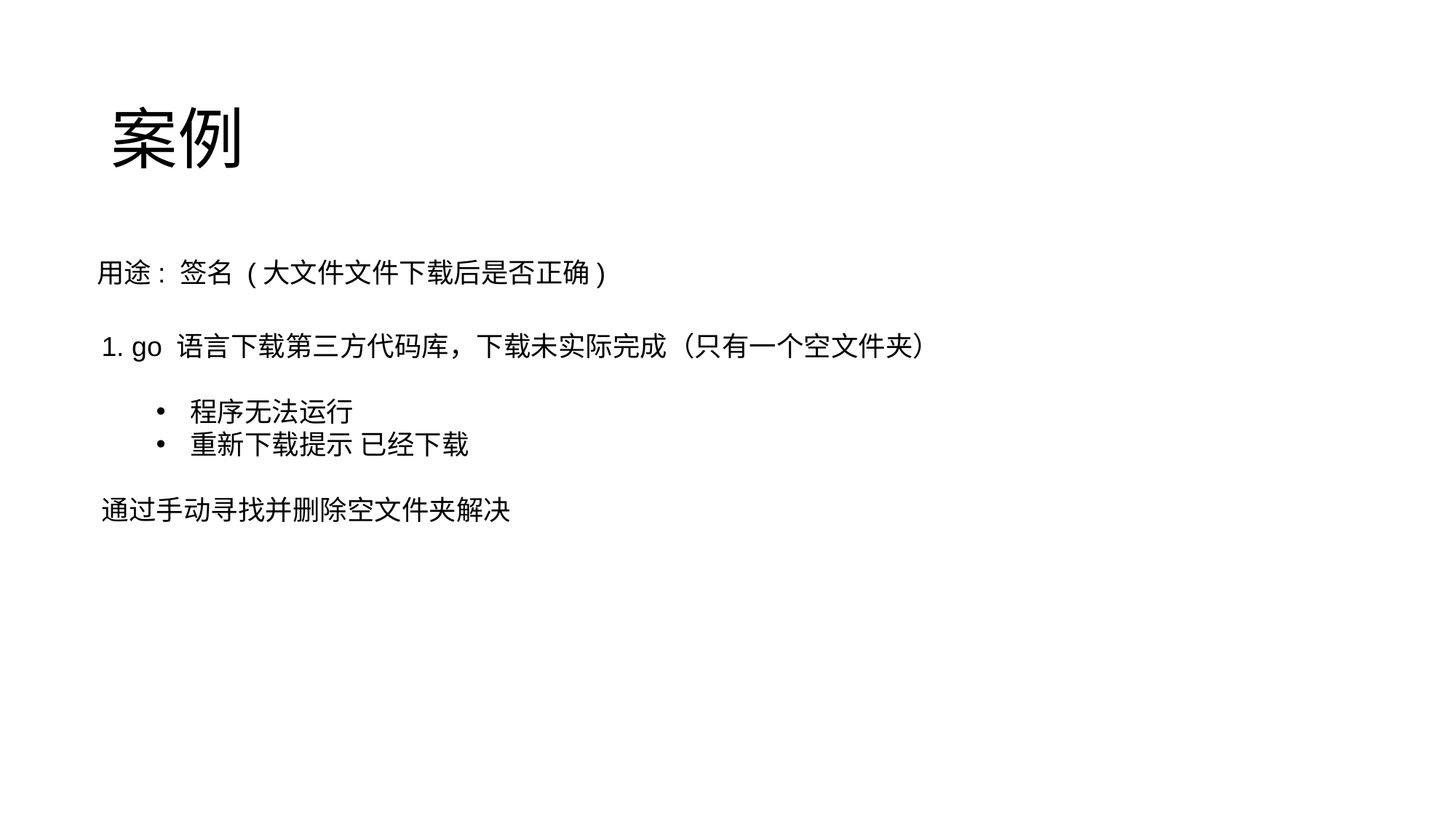

# 案例
用途: 签名 (大文件文件下载后是否正确)
1. go 语言下载第三方代码库，下载未实际完成（只有一个空文件夹）

程序无法运行
重新下载提示 已经下载

通过手动寻找并删除空文件夹解决